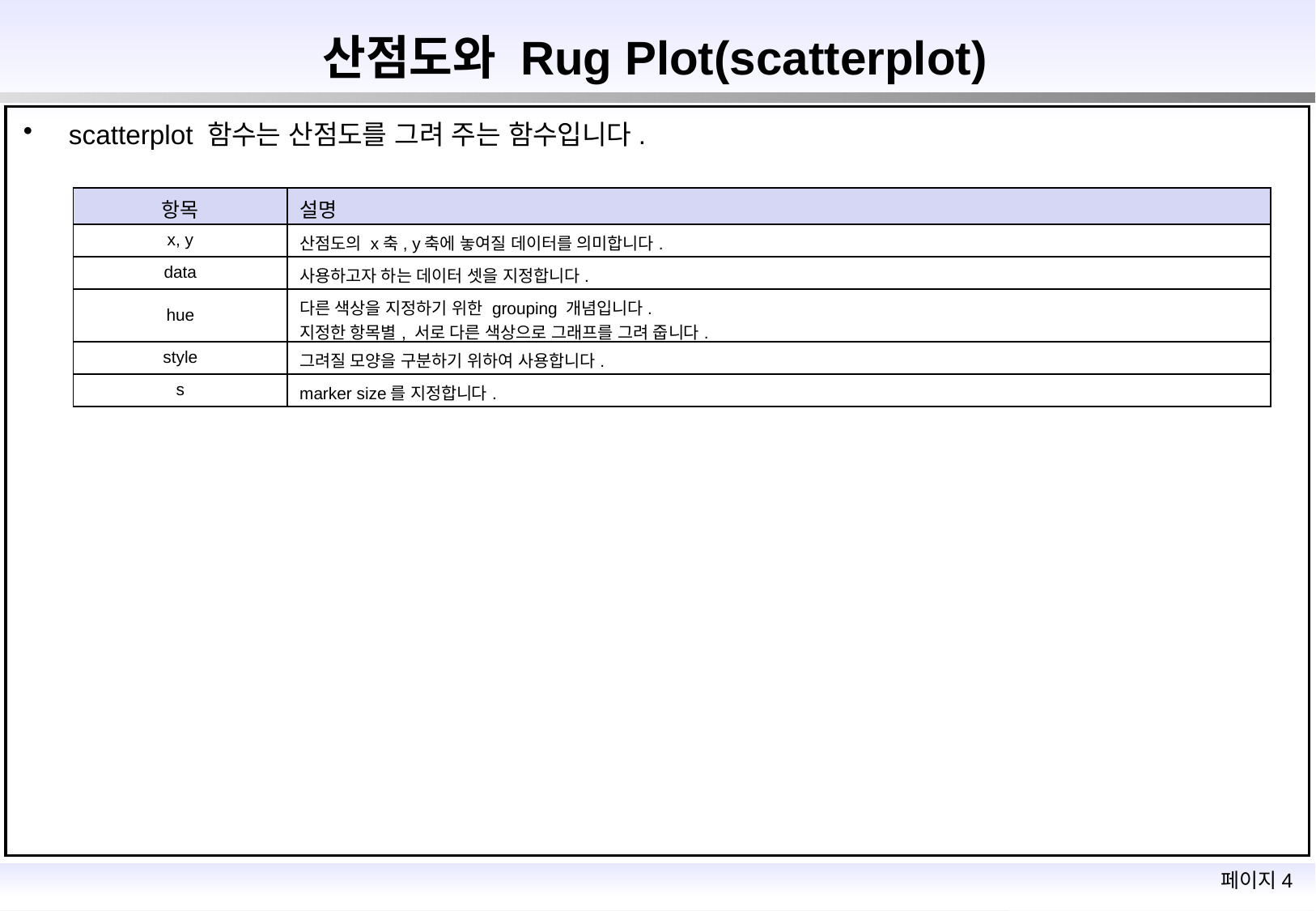

# 산점도와 Rug Plot(scatterplot)
scatterplot 함수는 산점도를 그려 주는 함수입니다.
| 항목 | 설명 |
| --- | --- |
| x, y | 산점도의 x축, y축에 놓여질 데이터를 의미합니다. |
| data | 사용하고자 하는 데이터 셋을 지정합니다. |
| hue | 다른 색상을 지정하기 위한 grouping 개념입니다. 지정한 항목별, 서로 다른 색상으로 그래프를 그려 줍니다. |
| style | 그려질 모양을 구분하기 위하여 사용합니다. |
| s | marker size를 지정합니다. |